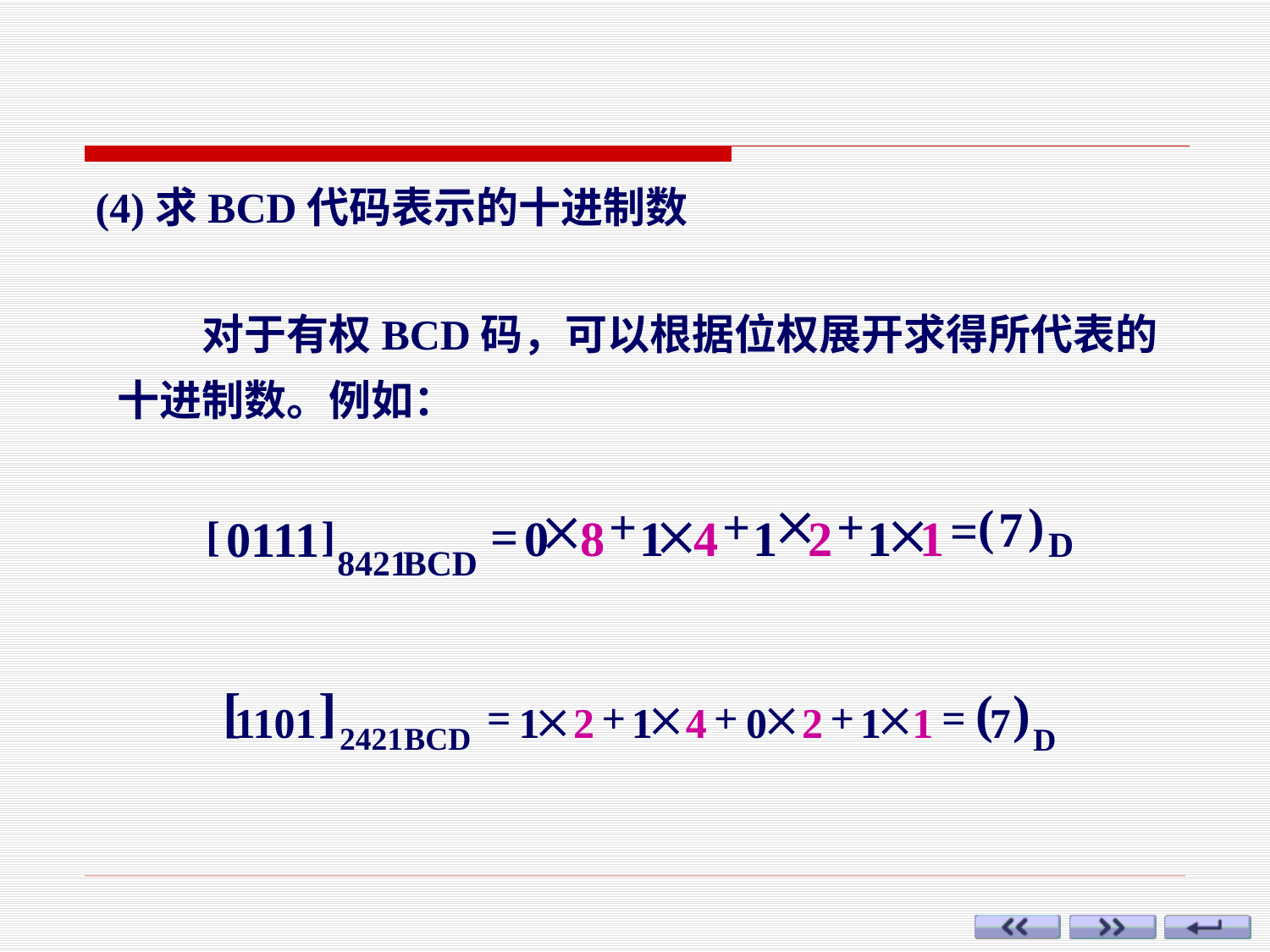

(4)求BCD代码表示的十进制数
　　对于有权BCD码，可以根据位权展开求得所代表的十进制数。例如：
×
+
+
+
×
×
×
=
0
8
1
4
1
2
1
1
)
(
7
=
D

   0111
[
]

8421
BCD

[
]
(
)
×
×
×
=
+
+
+
=
×
1101
1
2
1
4
0
2
1
1
7

2421
BCD

D